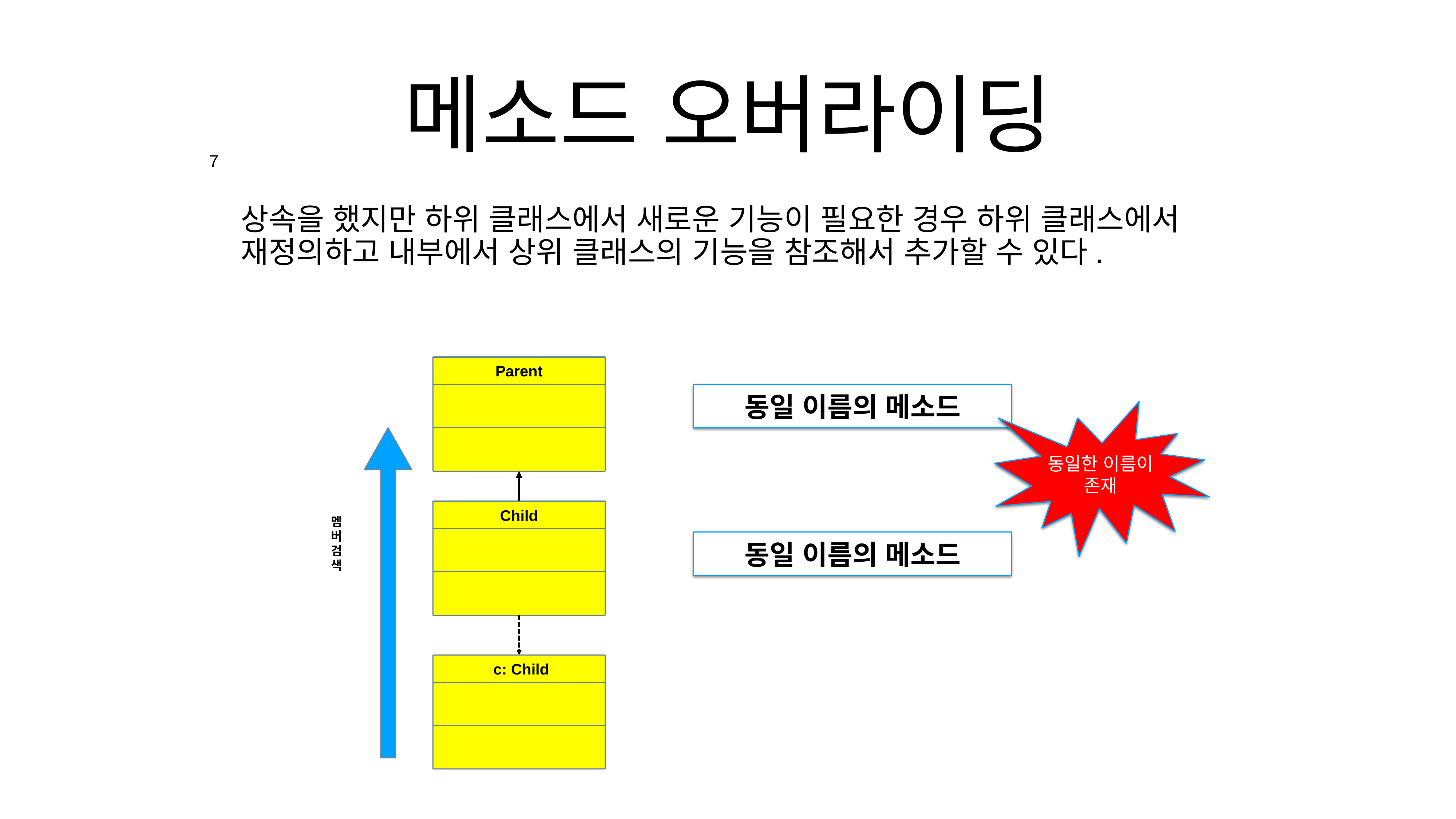

# 메소드 오버라이딩
7
상속을 했지만 하위 클래스에서 새로운 기능이 필요한 경우 하위 클래스에서 재정의하고 내부에서 상위 클래스의 기능을 참조해서 추가할 수 있다.
Parent

Child

멤
버
검
색

 c: Child

동일한 이름이
존재
동일 이름의 메소드
동일 이름의 메소드